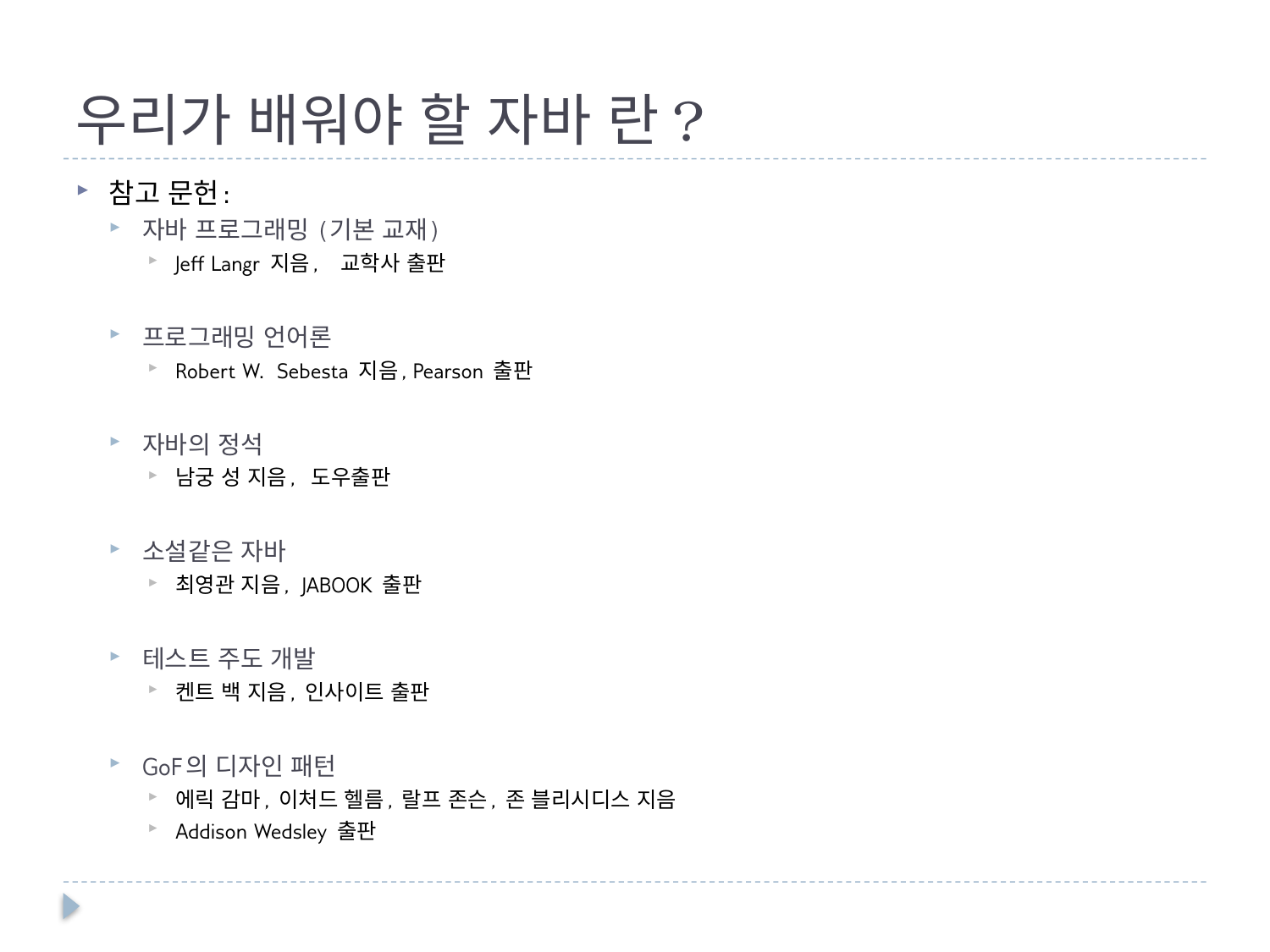

# 우리가 배워야 할 자바 란?
참고 문헌:
자바 프로그래밍 (기본 교재)
Jeff Langr 지음,   교학사 출판

프로그래밍 언어론
Robert W.  Sebesta 지음, Pearson 출판

자바의 정석
남궁 성 지음,  도우출판

소설같은 자바
최영관 지음,  JABOOK 출판

테스트 주도 개발
켄트 백 지음, 인사이트 출판

GoF의 디자인 패턴
에릭 감마, 이처드 헬름, 랄프 존슨, 존 블리시디스 지음
Addison Wedsley 출판